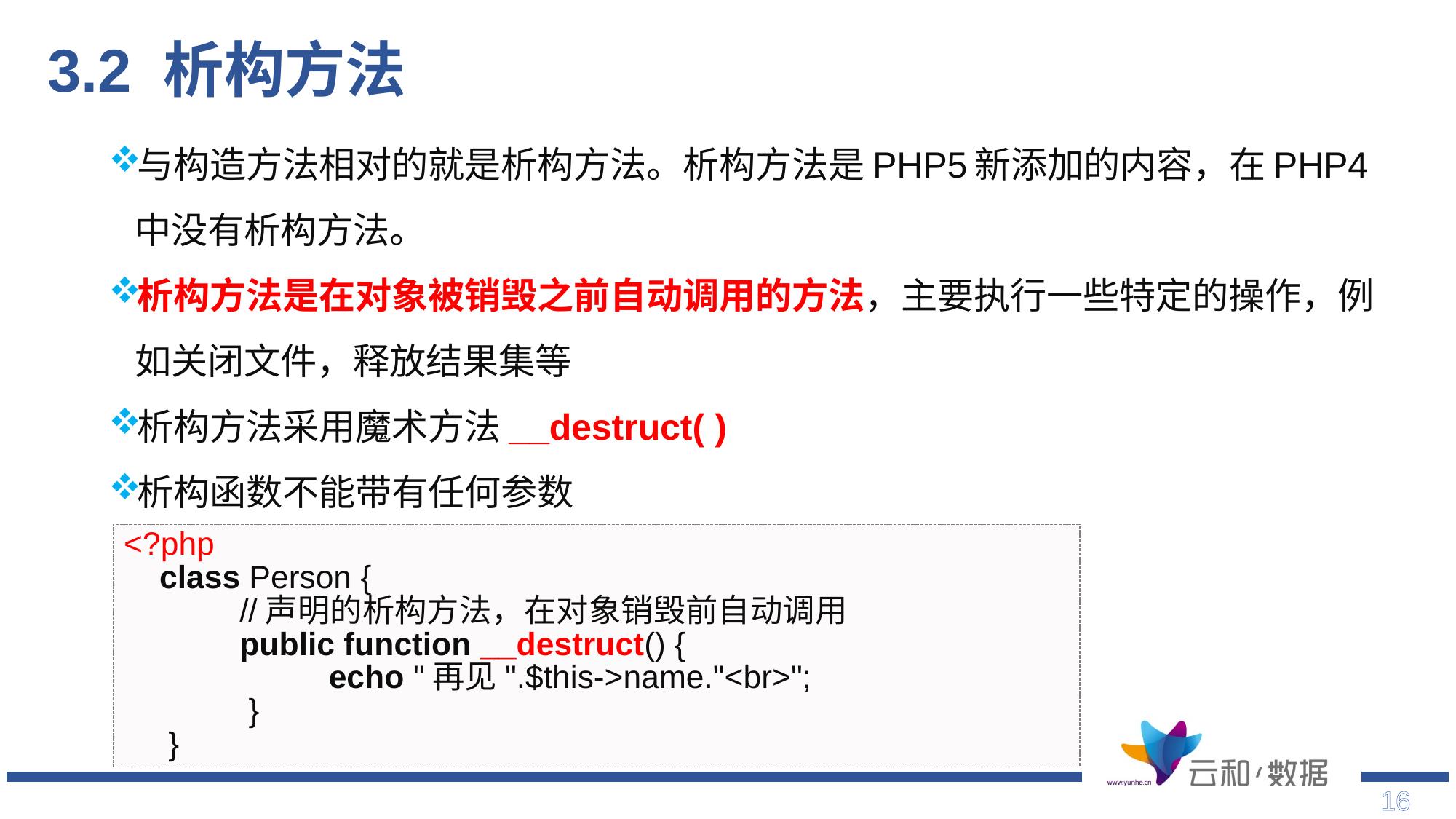

# 3.2 析构方法
与构造方法相对的就是析构方法。析构方法是PHP5新添加的内容，在PHP4中没有析构方法。
析构方法是在对象被销毁之前自动调用的方法，主要执行一些特定的操作，例如关闭文件，释放结果集等
析构方法采用魔术方法__destruct( )
析构函数不能带有任何参数

<?php
    class Person {
             //声明的析构方法，在对象销毁前自动调用
             public function __destruct() {
                       echo "再见".$this->name."<br>";
              }
     }